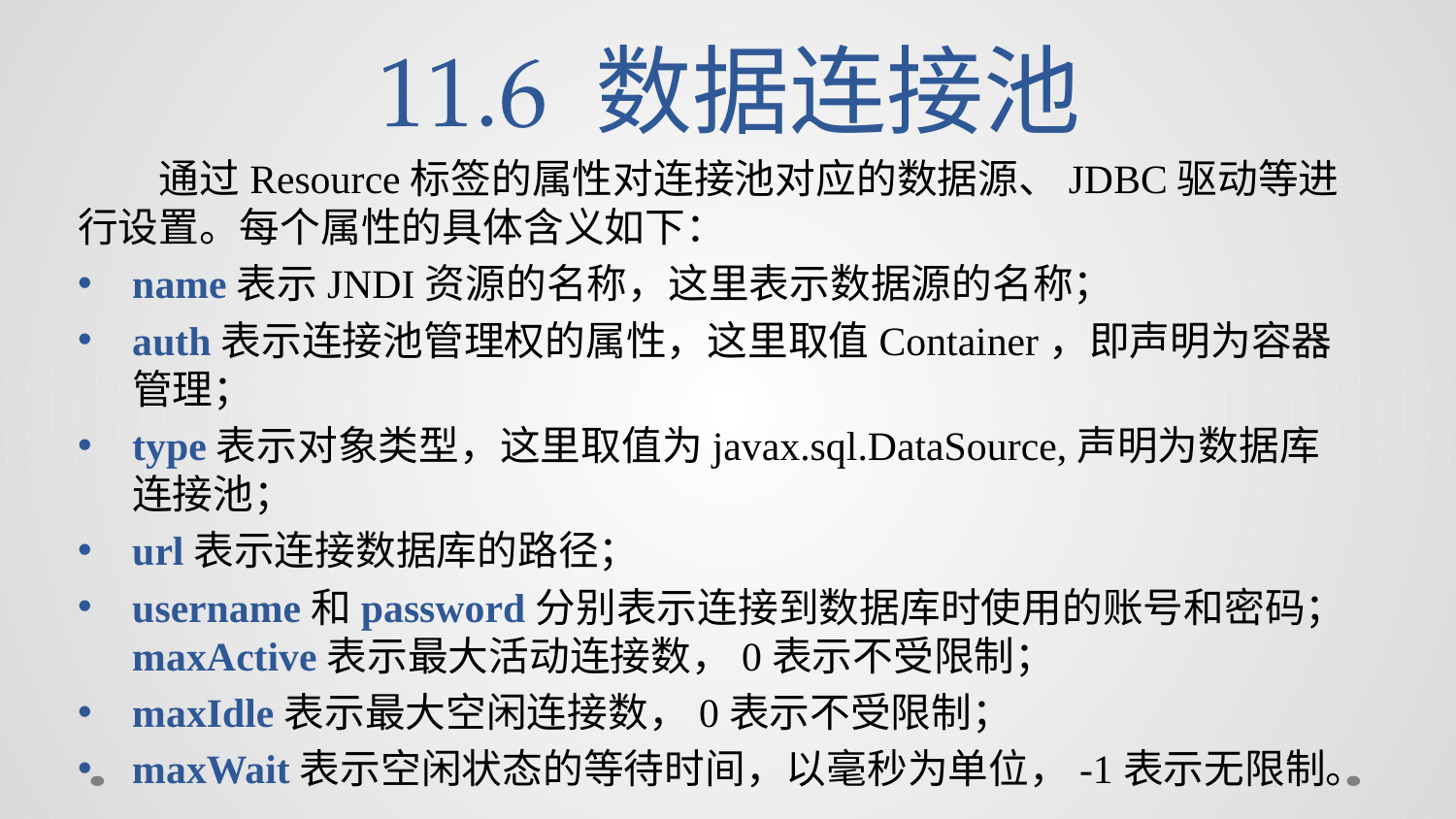

# 11.6 数据连接池
        通过Resource标签的属性对连接池对应的数据源、JDBC驱动等进行设置。每个属性的具体含义如下：
name表示JNDI资源的名称，这里表示数据源的名称；
auth表示连接池管理权的属性，这里取值Container，即声明为容器管理；
type表示对象类型，这里取值为javax.sql.DataSource,声明为数据库连接池；
url表示连接数据库的路径；
username和password分别表示连接到数据库时使用的账号和密码；maxActive表示最大活动连接数，0表示不受限制；
maxIdle表示最大空闲连接数，0表示不受限制；
maxWait表示空闲状态的等待时间，以毫秒为单位，-1表示无限制。